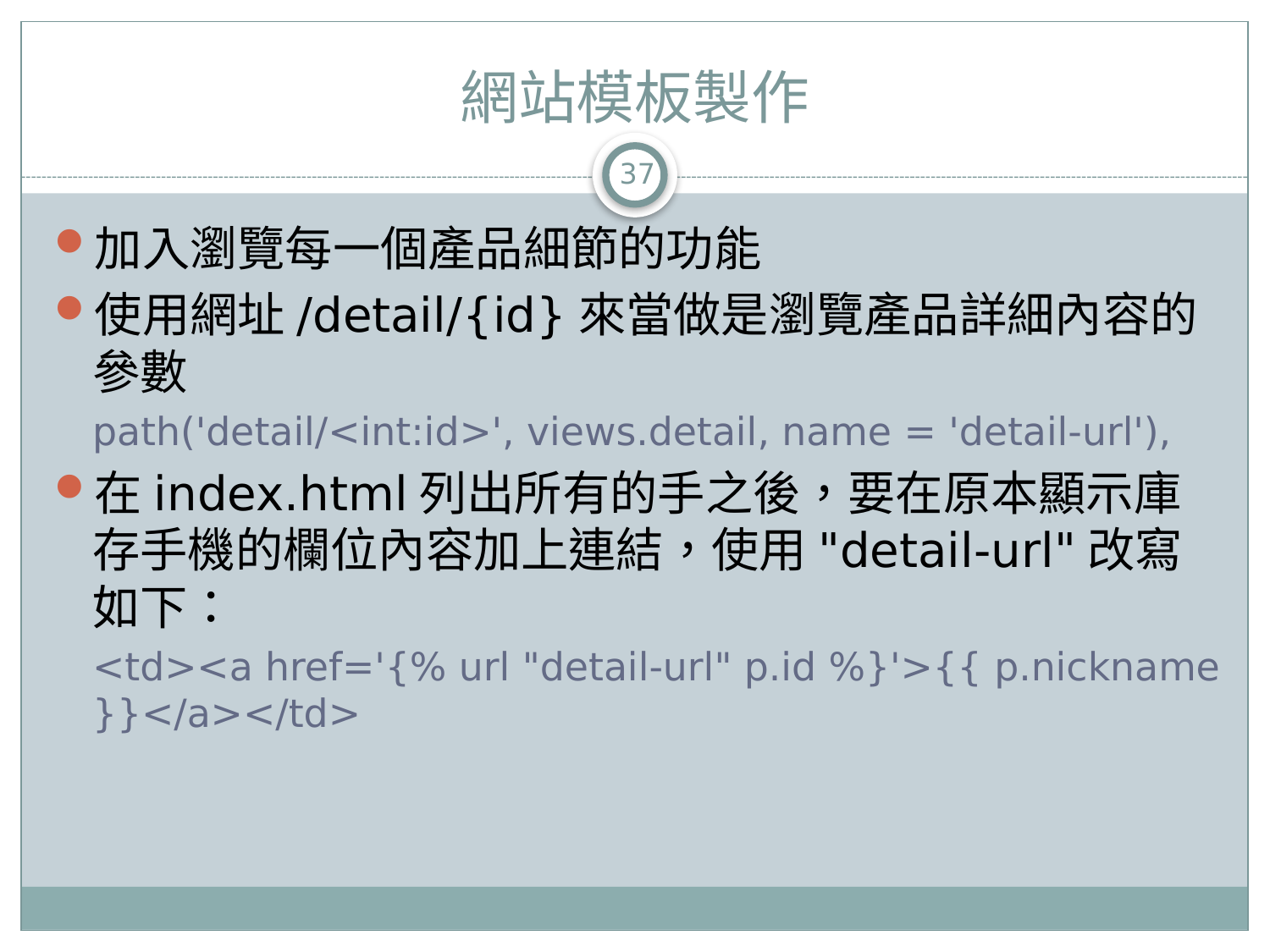

# 網站模板製作
37
加入瀏覽每一個產品細節的功能
使用網址/detail/{id}來當做是瀏覽產品詳細內容的參數
path('detail/<int:id>', views.detail, name = 'detail-url'),
在index.html列出所有的手之後，要在原本顯示庫存手機的欄位內容加上連結，使用"detail-url"改寫如下：
<td><a href='{% url "detail-url" p.id %}'>{{ p.nickname }}</a></td>